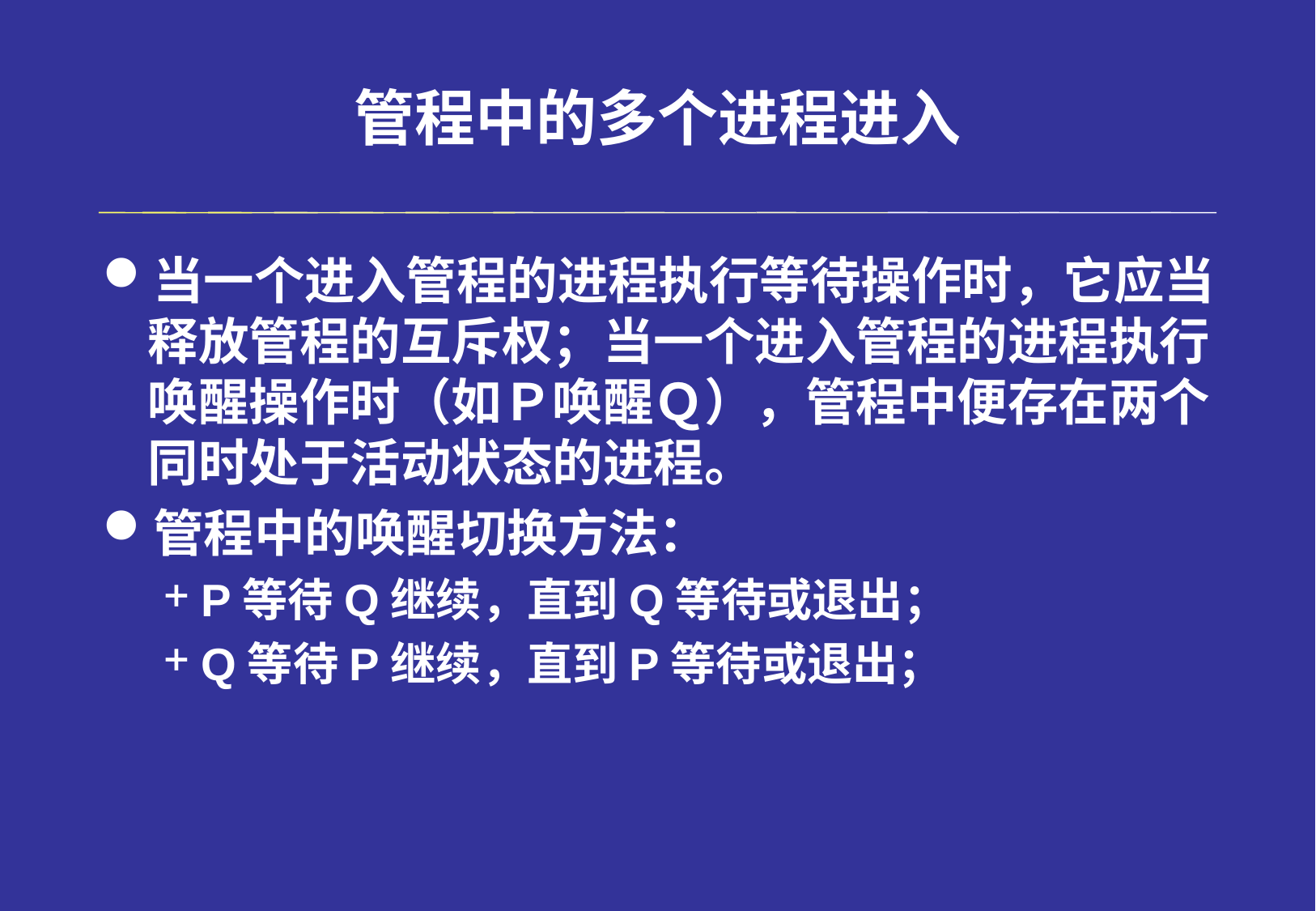

# 管程中的多个进程进入
当一个进入管程的进程执行等待操作时，它应当释放管程的互斥权；当一个进入管程的进程执行唤醒操作时（如Ｐ唤醒Ｑ），管程中便存在两个同时处于活动状态的进程。
管程中的唤醒切换方法：
P等待Q继续，直到Q等待或退出；
Q等待P继续，直到P等待或退出；